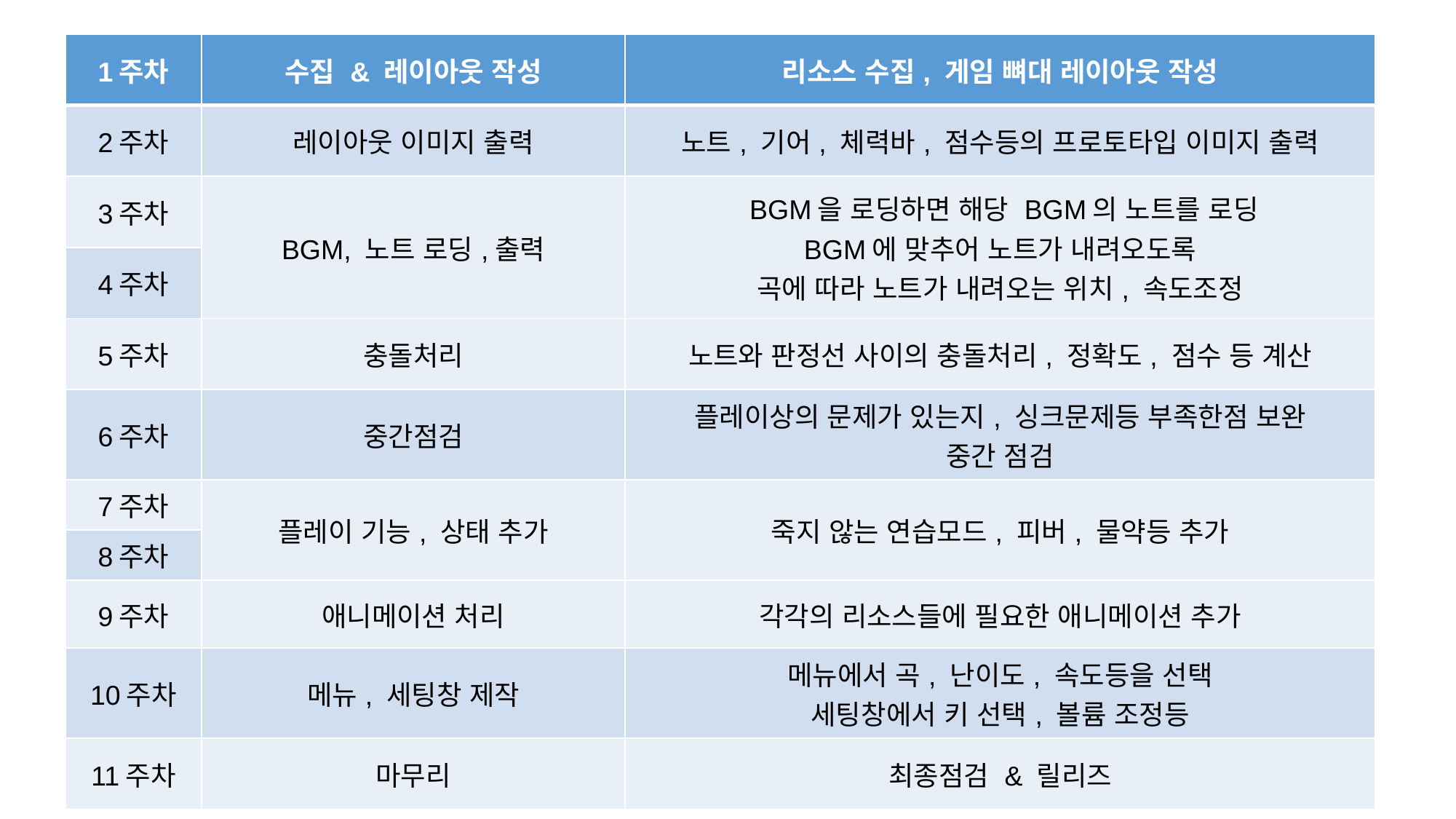

| 1주차 | 수집 & 레이아웃 작성 | 리소스 수집, 게임 뼈대 레이아웃 작성 |
| --- | --- | --- |
| 2주차 | 레이아웃 이미지 출력 | 노트, 기어, 체력바, 점수등의 프로토타입 이미지 출력 |
| 3주차 | BGM, 노트 로딩,출력 | BGM을 로딩하면 해당 BGM의 노트를 로딩 BGM에 맞추어 노트가 내려오도록 곡에 따라 노트가 내려오는 위치, 속도조정 |
| 4주차 |  |  |
| 5주차 | 충돌처리 | 노트와 판정선 사이의 충돌처리, 정확도, 점수 등 계산 |
| 6주차 | 중간점검 | 플레이상의 문제가 있는지, 싱크문제등 부족한점 보완 중간 점검 |
| 7주차 | 플레이 기능, 상태 추가 | 죽지 않는 연습모드, 피버, 물약등 추가 |
| 8주차 |  |  |
| 9주차 | 애니메이션 처리 | 각각의 리소스들에 필요한 애니메이션 추가 |
| 10주차 | 메뉴, 세팅창 제작 | 메뉴에서 곡, 난이도, 속도등을 선택 세팅창에서 키 선택, 볼륨 조정등 |
| 11주차 | 마무리 | 최종점검 & 릴리즈 |